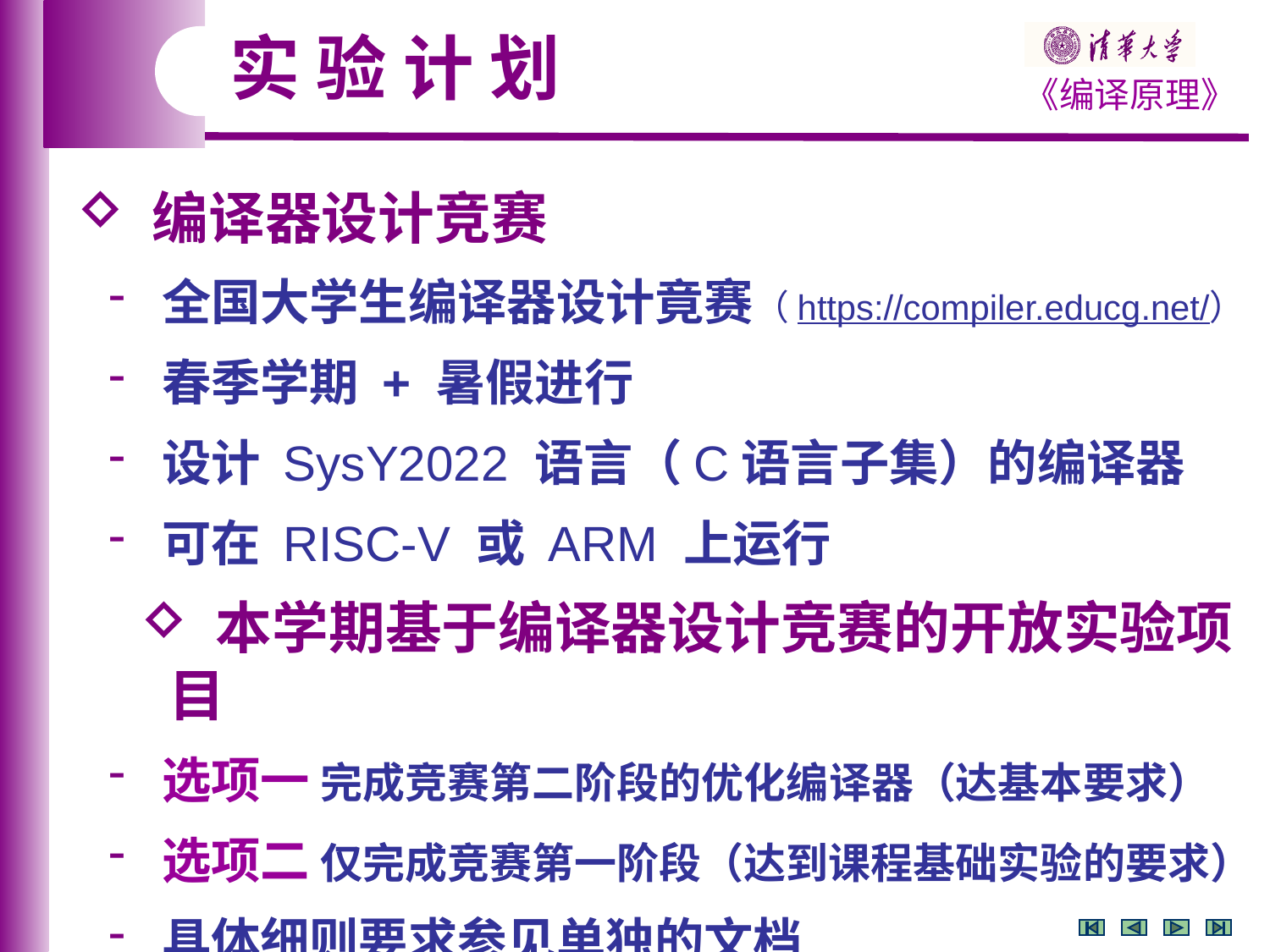

实 验 计 划
 编译器设计竞赛

 全国大学生编译器设计竟赛（https://compiler.educg.net/）

 春季学期 + 暑假进行

 设计 SysY2022 语言（C语言子集）的编译器

 可在 RISC-V 或 ARM 上运行

 本学期基于编译器设计竞赛的开放实验项目

 选项一 完成竞赛第二阶段的优化编译器（达基本要求）

 选项二 仅完成竞赛第一阶段（达到课程基础实验的要求）

 具体细则要求参见单独的文档